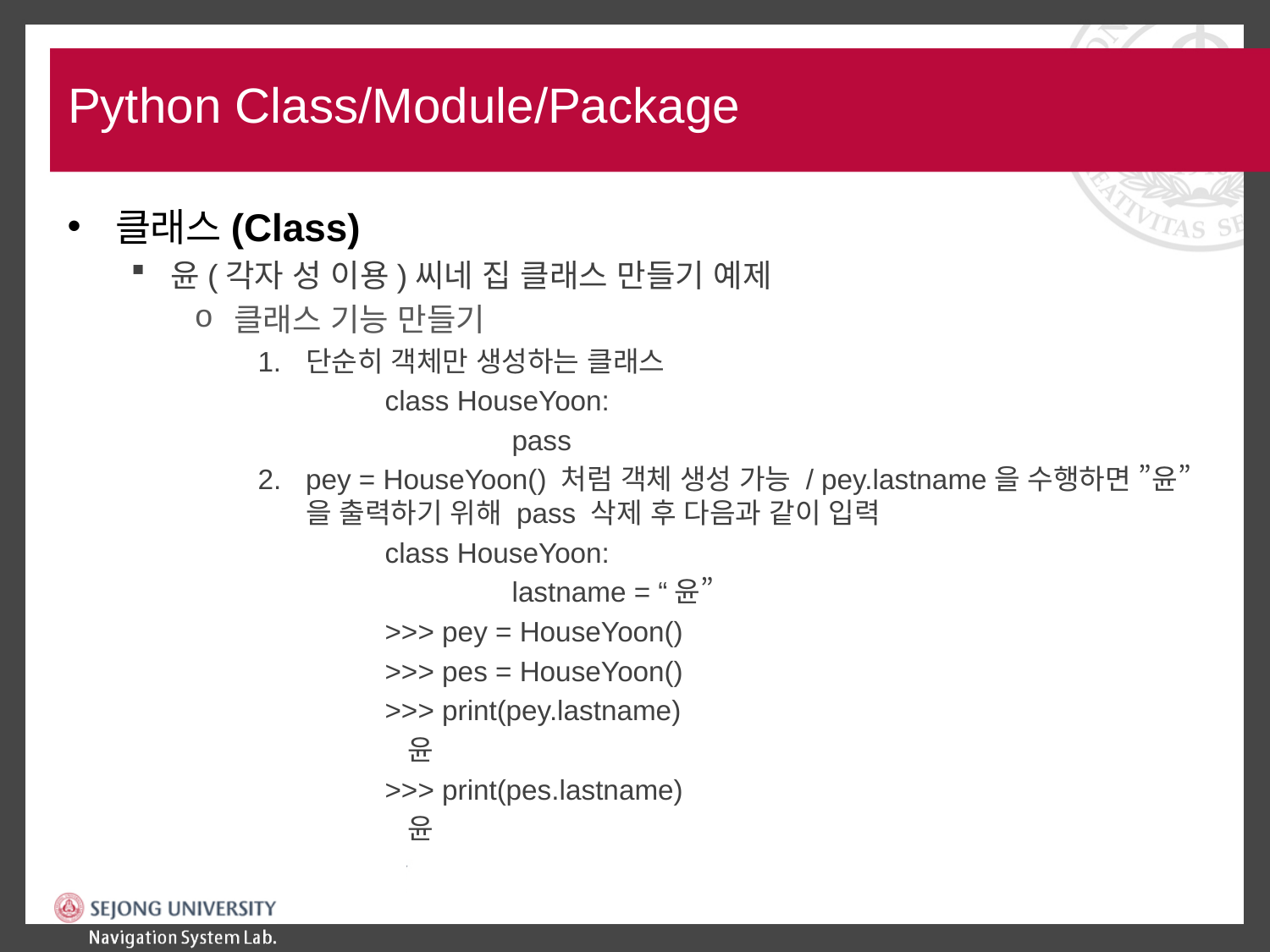

# Python Class/Module/Package
클래스(Class)
윤(각자 성 이용)씨네 집 클래스 만들기 예제
클래스 기능 만들기
단순히 객체만 생성하는 클래스
	class HouseYoon:
		pass
pey = HouseYoon() 처럼 객체 생성 가능 / pey.lastname을 수행하면 ”윤”을 출력하기 위해 pass 삭제 후 다음과 같이 입력
	class HouseYoon:
		lastname = “윤”
	>>> pey = HouseYoon()
	>>> pes = HouseYoon()
	>>> print(pey.lastname)
	  윤
	>>> print(pes.lastname)
	  윤